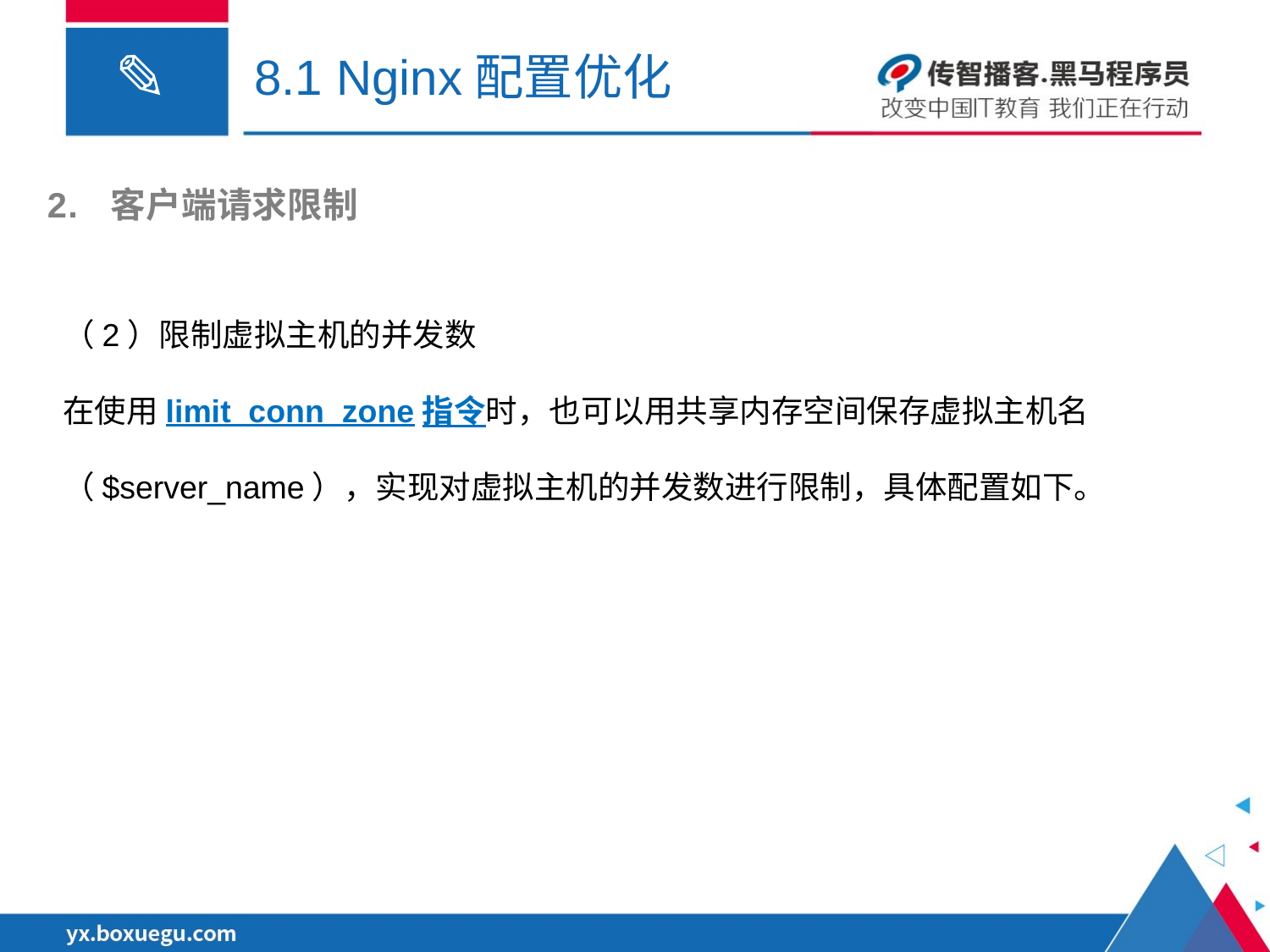

# 8.1 Nginx配置优化
客户端请求限制
（2）限制虚拟主机的并发数
在使用limit_conn_zone指令时，也可以用共享内存空间保存虚拟主机名（$server_name），实现对虚拟主机的并发数进行限制，具体配置如下。